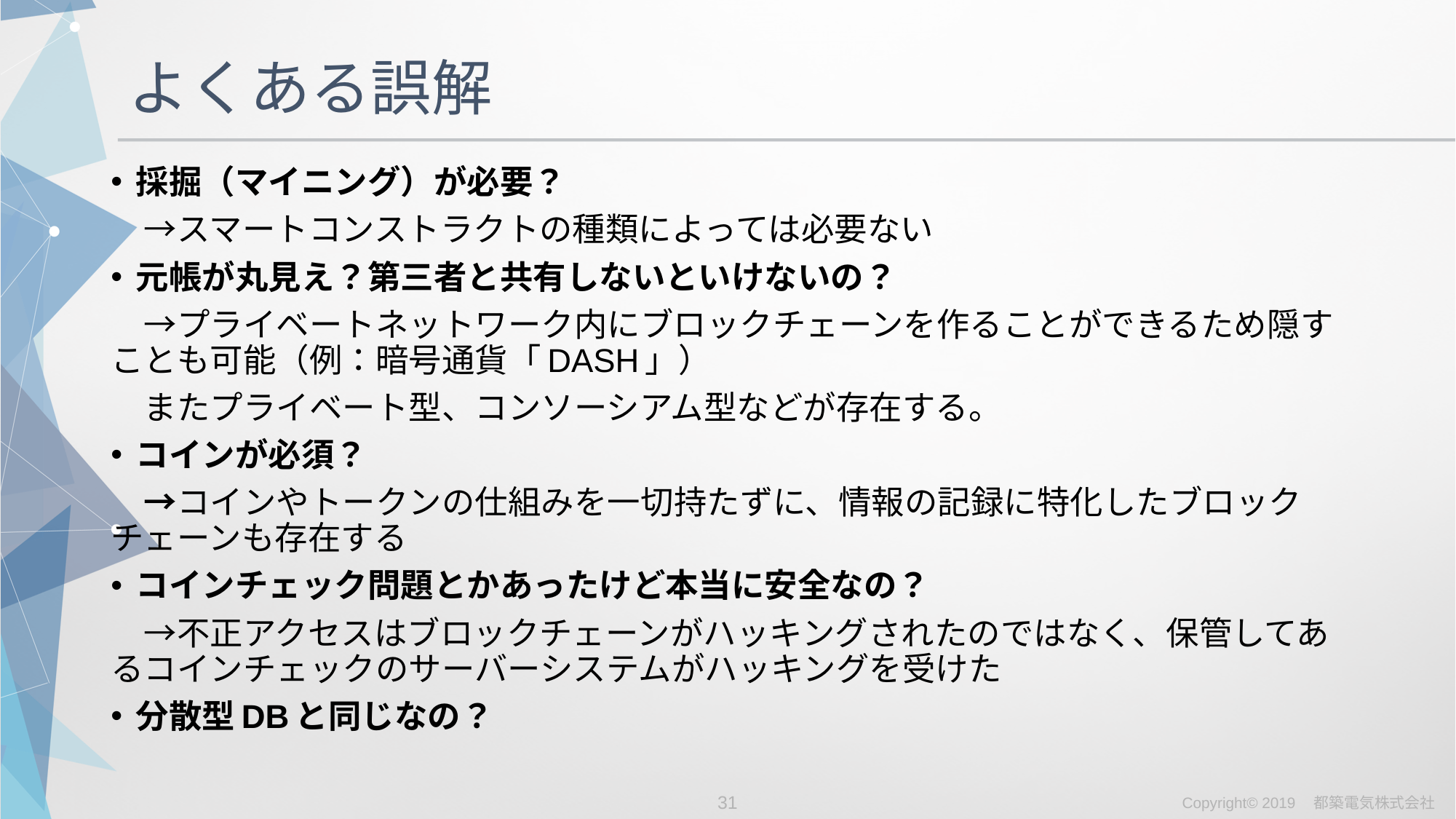

# よくある誤解
採掘（マイニング）が必要？
　→スマートコンストラクトの種類によっては必要ない
元帳が丸見え？第三者と共有しないといけないの？
　→プライベートネットワーク内にブロックチェーンを作ることができるため隠すことも可能（例：暗号通貨「DASH」）
　またプライベート型、コンソーシアム型などが存在する。
コインが必須？
　→コインやトークンの仕組みを一切持たずに、情報の記録に特化したブロックチェーンも存在する
コインチェック問題とかあったけど本当に安全なの？
　→不正アクセスはブロックチェーンがハッキングされたのではなく、保管してあるコインチェックのサーバーシステムがハッキングを受けた
分散型DBと同じなの？

Copyright© 2019　都築電気株式会社
31